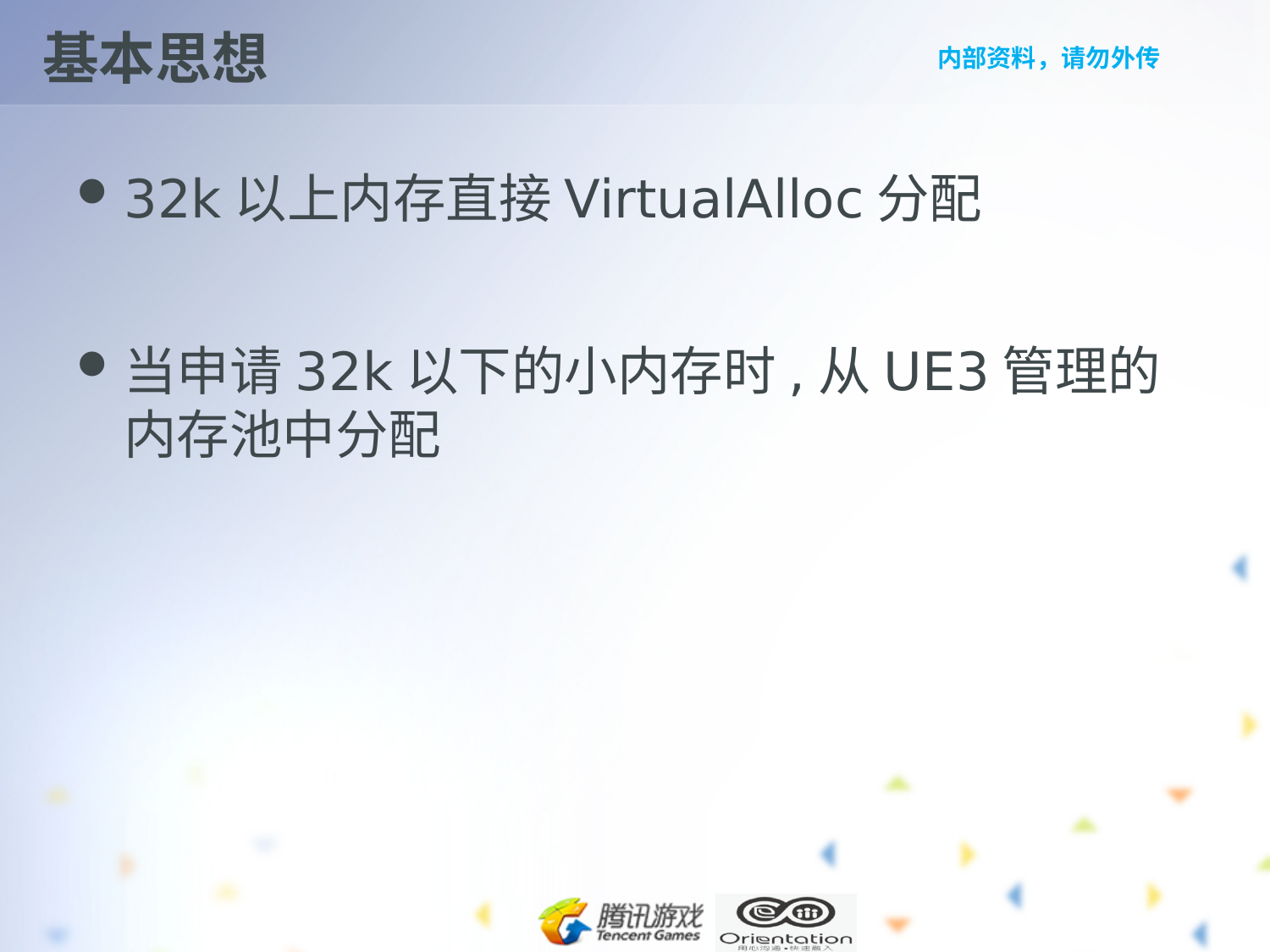

# 基本思想
32k以上内存直接VirtualAlloc分配

当申请32k以下的小内存时,从UE3管理的内存池中分配